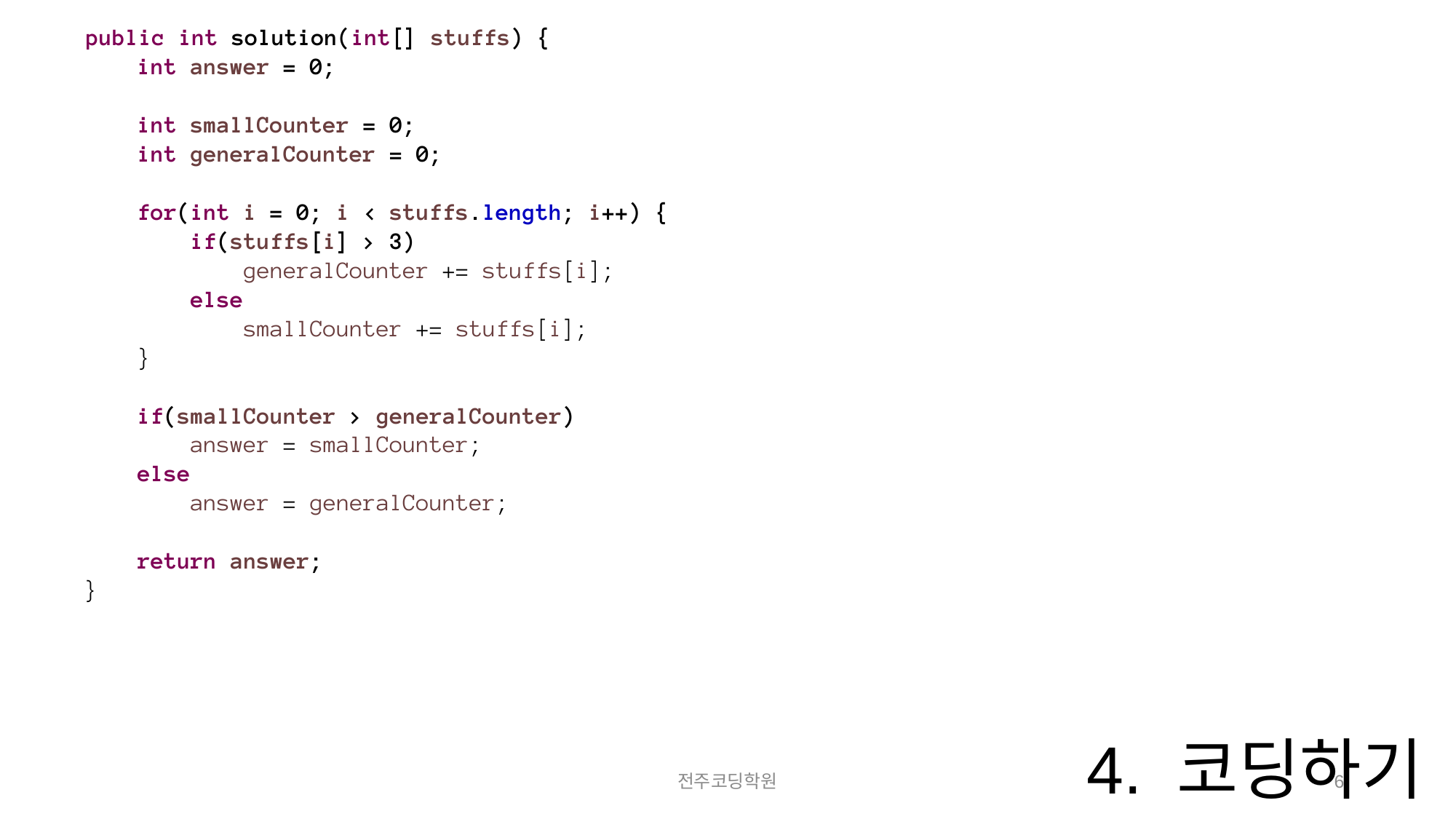

public int solution(int[] stuffs) {
        int answer = 0;

        int smallCounter = 0;
        int generalCounter = 0;

        for(int i = 0; i < stuffs.length; i++) {
            if(stuffs[i] > 3)
                generalCounter += stuffs[i];
            else
                smallCounter += stuffs[i];
        }

        if(smallCounter > generalCounter)
            answer = smallCounter;
        else
            answer = generalCounter;

        return answer;
    }

# 4. 코딩하기
전주코딩학원
6